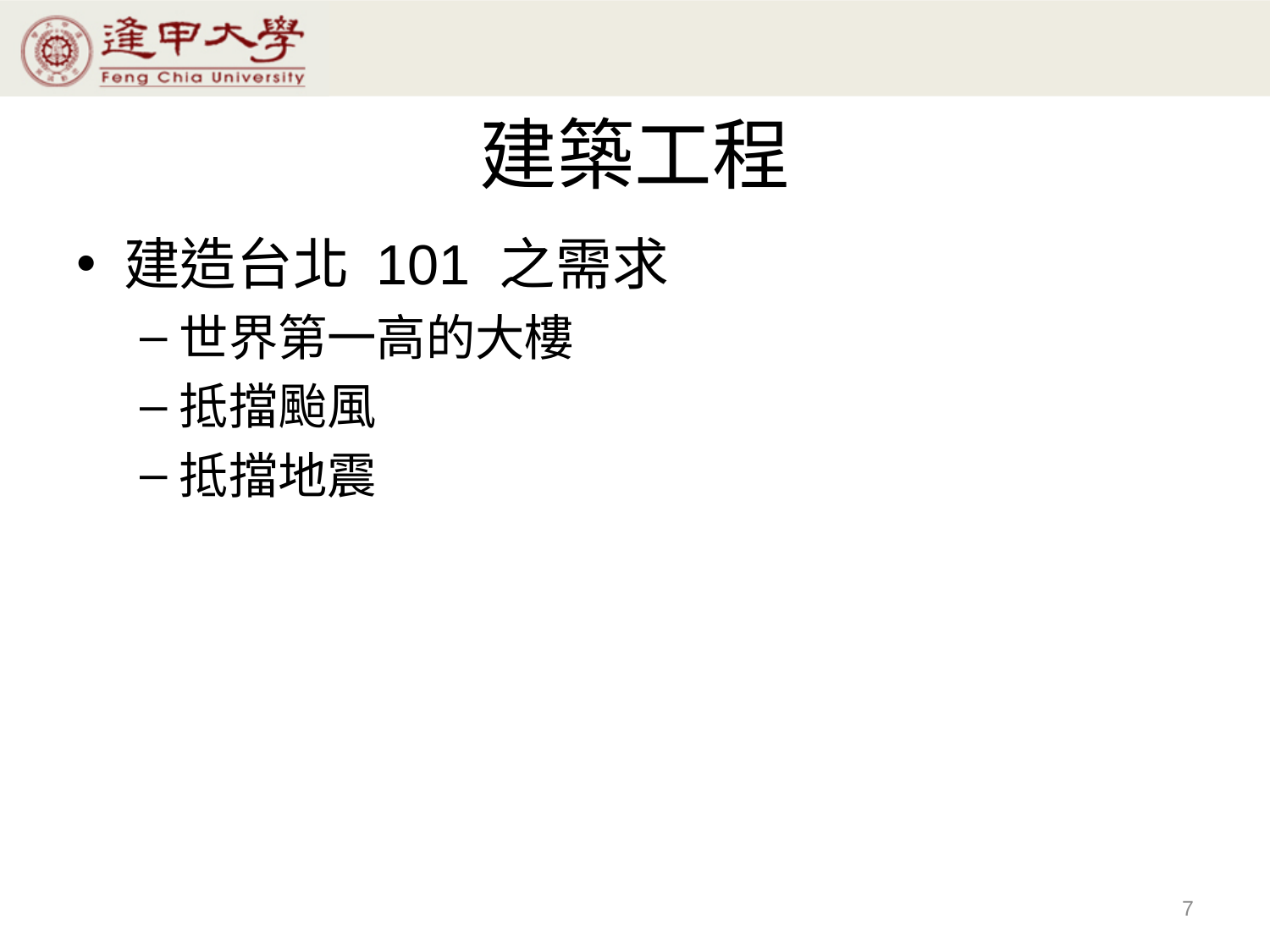

# 建築工程
建造台北 101 之需求
世界第一高的大樓
抵擋颱風
抵擋地震
7